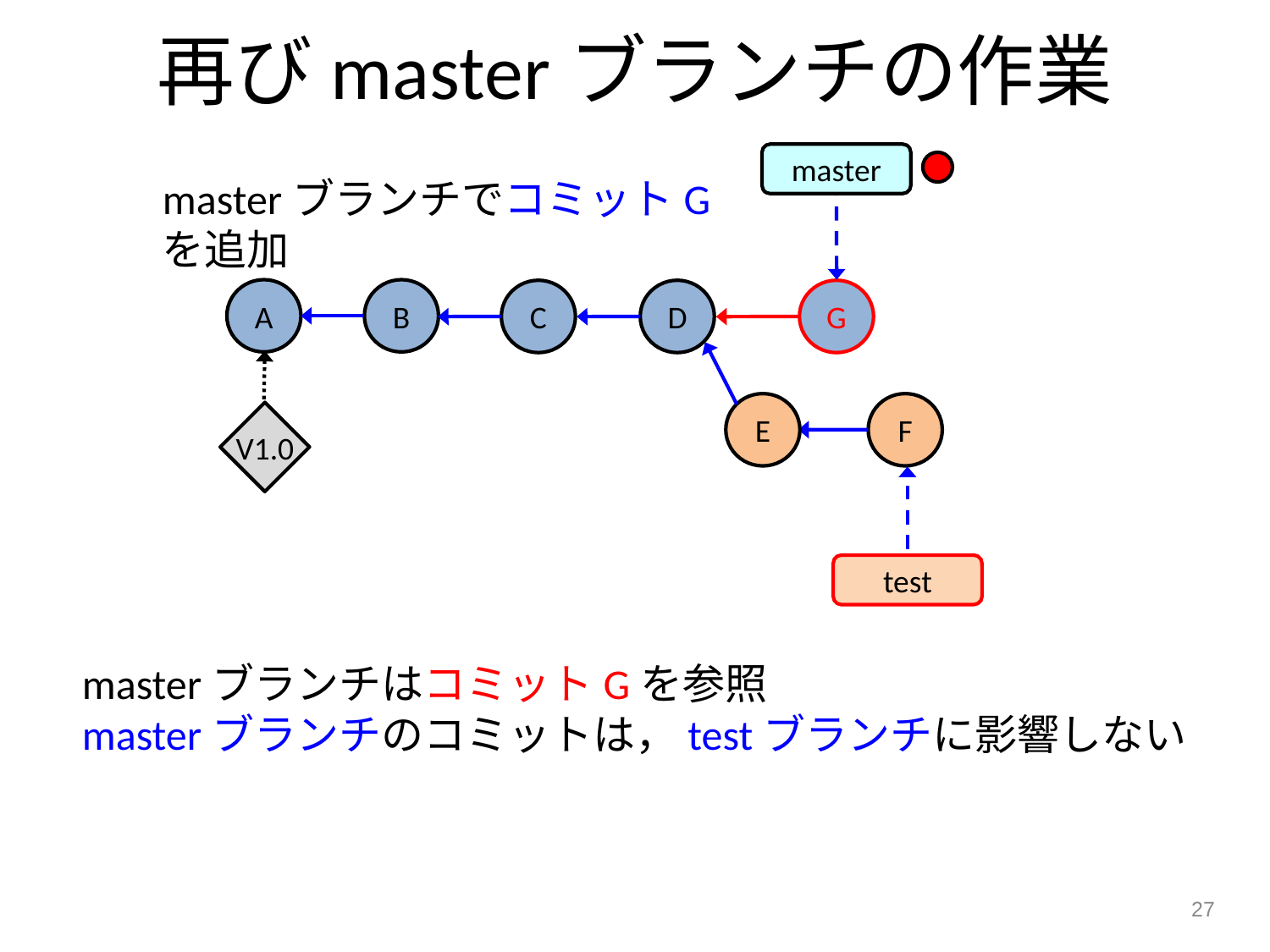

再びmasterブランチの作業
master

masterブランチでコミットGを追加
A
B
C
D
G
E
F

V1.0
test
masterブランチはコミットGを参照
masterブランチのコミットは，testブランチに影響しない
27